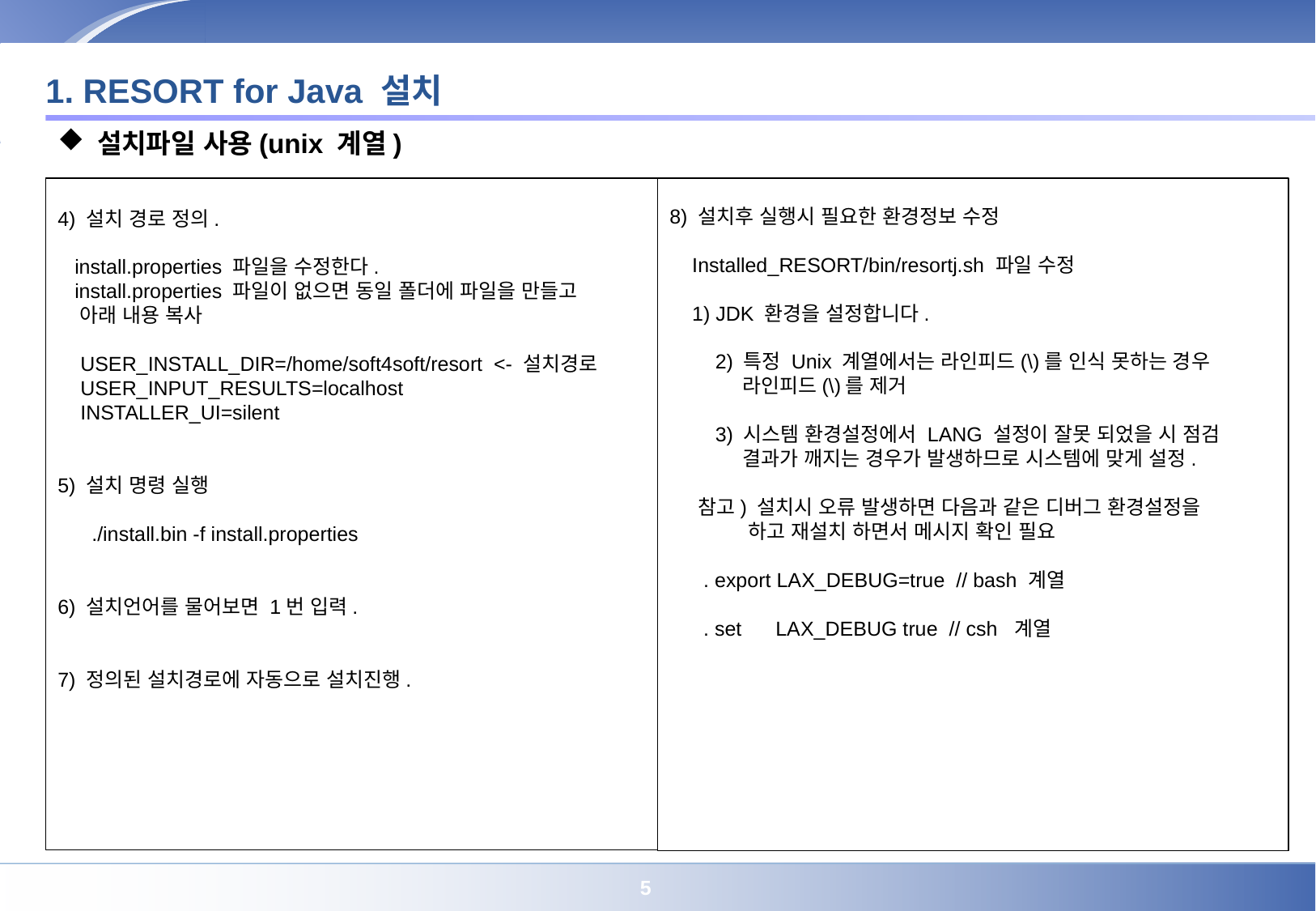

# 1. RESORT for Java 설치
 설치파일 사용(unix 계열)

8) 설치후 실행시 필요한 환경정보 수정

    Installed_RESORT/bin/resortj.sh 파일 수정

    1) JDK 환경을 설정합니다.

   2) 특정 Unix 계열에서는 라인피드(\)를 인식 못하는 경우
       라인피드(\)를 제거

   3) 시스템 환경설정에서 LANG 설정이 잘못 되었을 시 점검
       결과가 깨지는 경우가 발생하므로 시스템에 맞게 설정.

참고) 설치시 오류 발생하면 다음과 같은 디버그 환경설정을
        하고 재설치 하면서 메시지 확인 필요

      . export LAX_DEBUG=true  // bash 계열

      . set      LAX_DEBUG true  // csh  계열

4) 설치 경로 정의.

   install.properties 파일을 수정한다.
   install.properties 파일이 없으면 동일 폴더에 파일을 만들고
   아래 내용 복사

    USER_INSTALL_DIR=/home/soft4soft/resort  <- 설치경로
    USER_INPUT_RESULTS=localhost
    INSTALLER_UI=silent

5) 설치 명령 실행

      ./install.bin -f install.properties

6) 설치언어를 물어보면 1번 입력.

7) 정의된 설치경로에 자동으로 설치진행.
 설치 파일 정보
Ο제품 구성 및 설치 환경
5